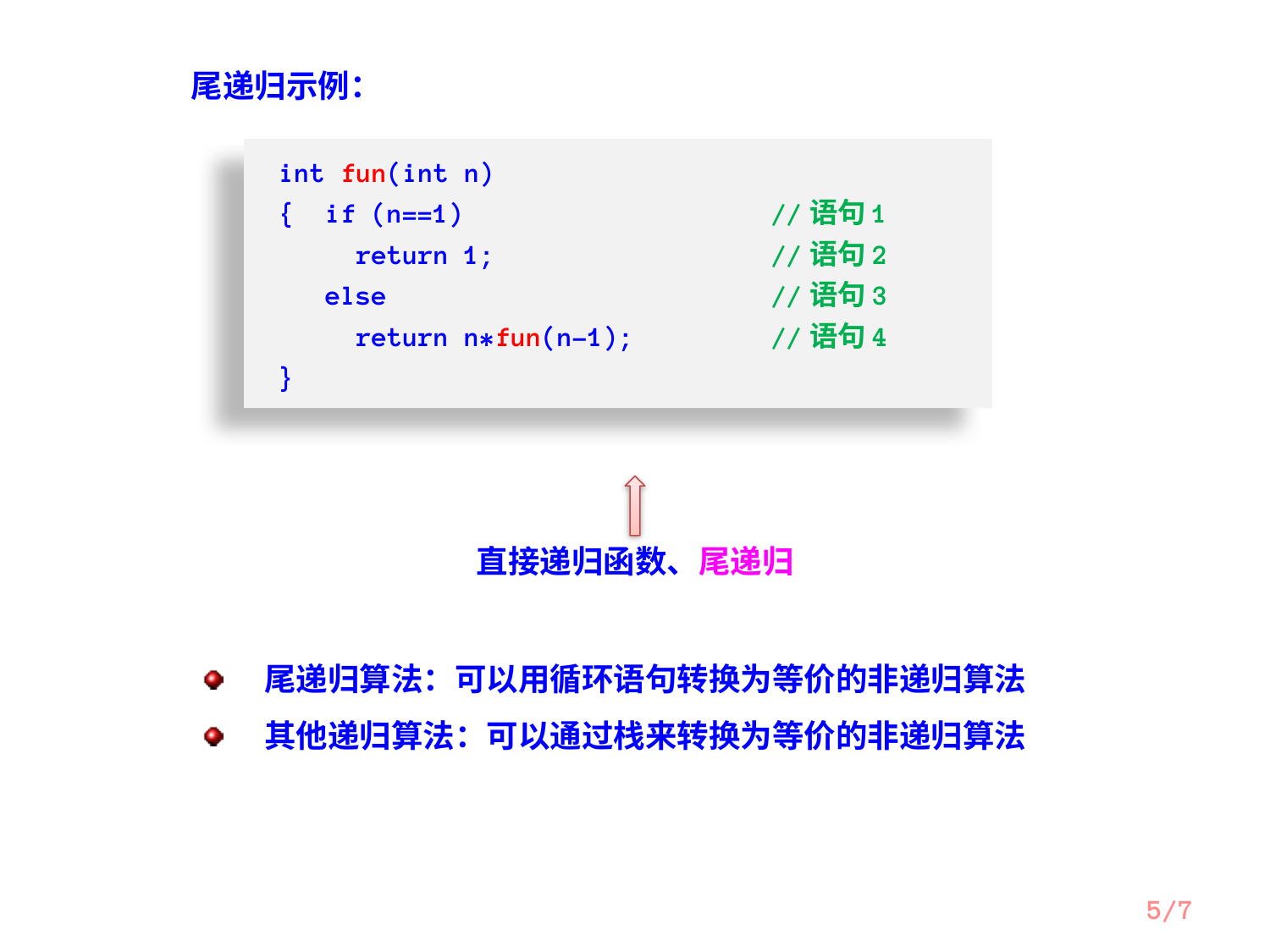

尾递归示例：
 int fun(int n)
 {  if (n==1) 			//语句1
      return 1;			//语句2
    else 			//语句3
      return n*fun(n-1);		//语句4
 }

直接递归函数、尾递归
尾递归算法：可以用循环语句转换为等价的非递归算法
其他递归算法：可以通过栈来转换为等价的非递归算法
5/7